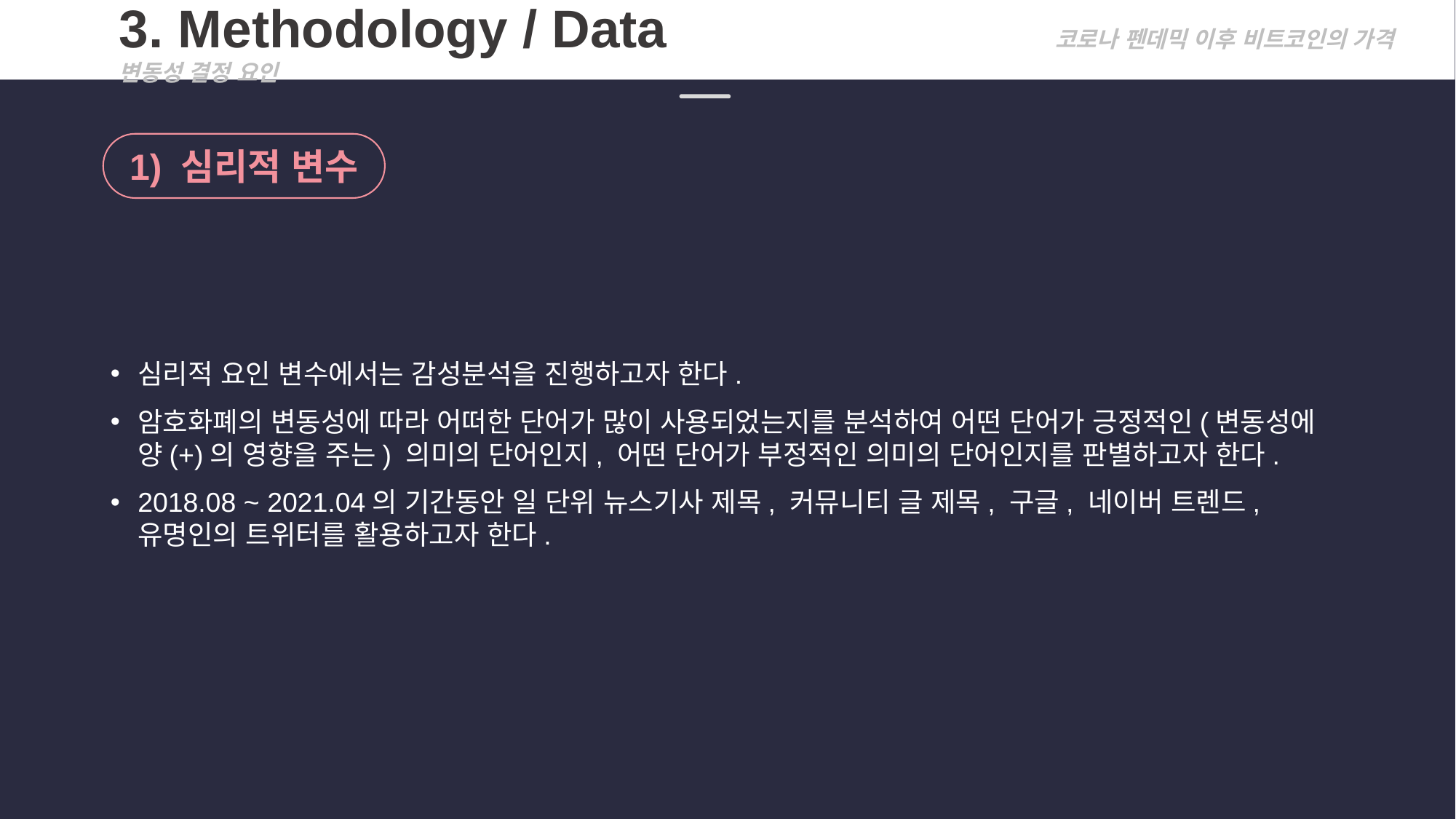

3. Methodology / Data			         코로나 펜데믹 이후 비트코인의 가격 변동성 결정 요인

1) 심리적 변수
심리적 요인 변수에서는 감성분석을 진행하고자 한다.
암호화폐의 변동성에 따라 어떠한 단어가 많이 사용되었는지를 분석하여 어떤 단어가 긍정적인(변동성에 양(+)의 영향을 주는) 의미의 단어인지, 어떤 단어가 부정적인 의미의 단어인지를 판별하고자 한다.
2018.08 ~ 2021.04의 기간동안 일 단위 뉴스기사 제목, 커뮤니티 글 제목, 구글, 네이버 트렌드, 유명인의 트위터를 활용하고자 한다.